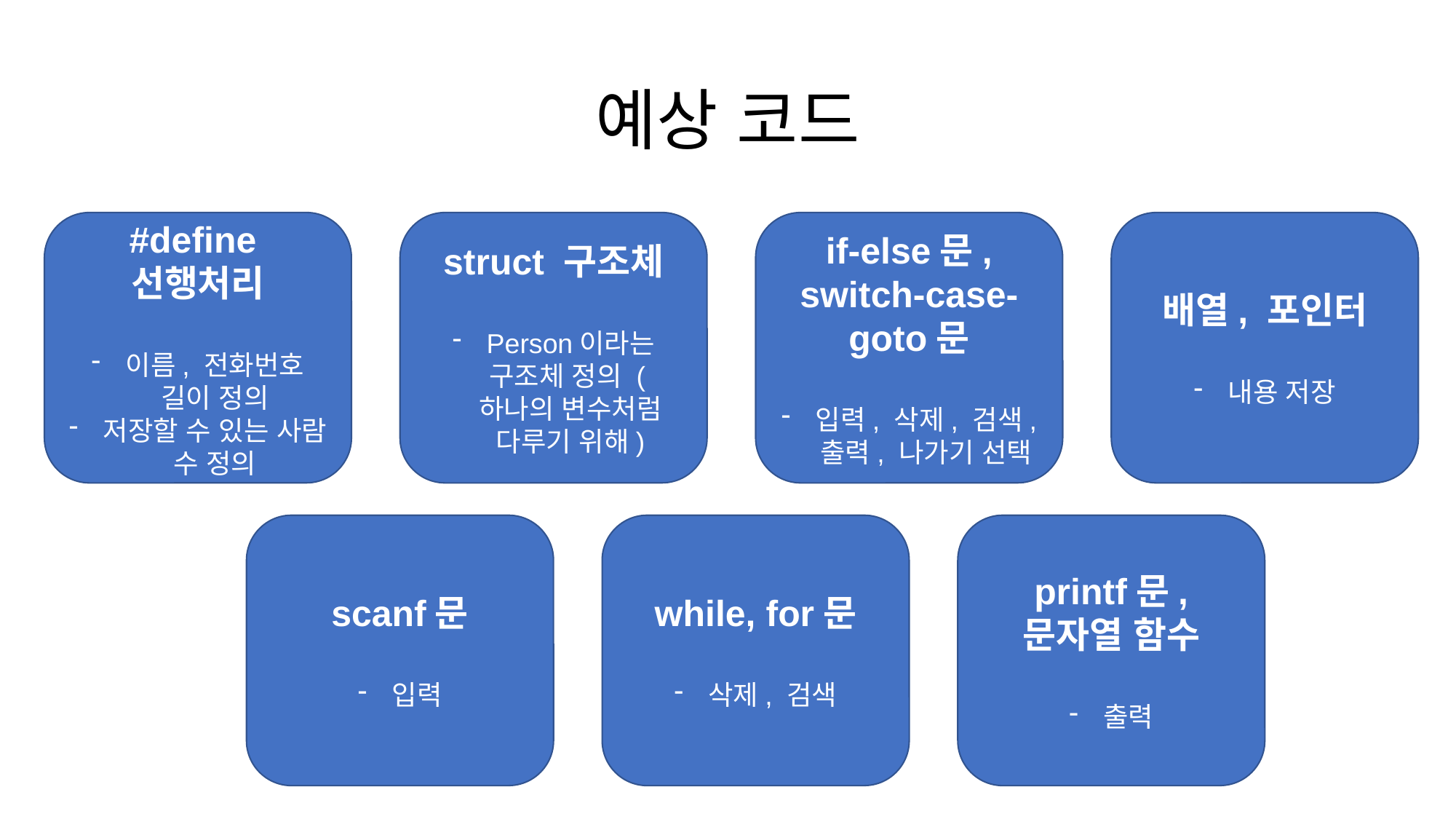

# 예상 코드
#define
선행처리

이름, 전화번호 길이 정의
저장할 수 있는 사람 수 정의
if-else문, switch-case-goto문

입력, 삭제, 검색, 출력, 나가기 선택
배열, 포인터

내용 저장
struct 구조체

Person이라는 구조체 정의 (하나의 변수처럼 다루기 위해)
while, for문

삭제, 검색
scanf문

입력
printf문, 문자열 함수

출력